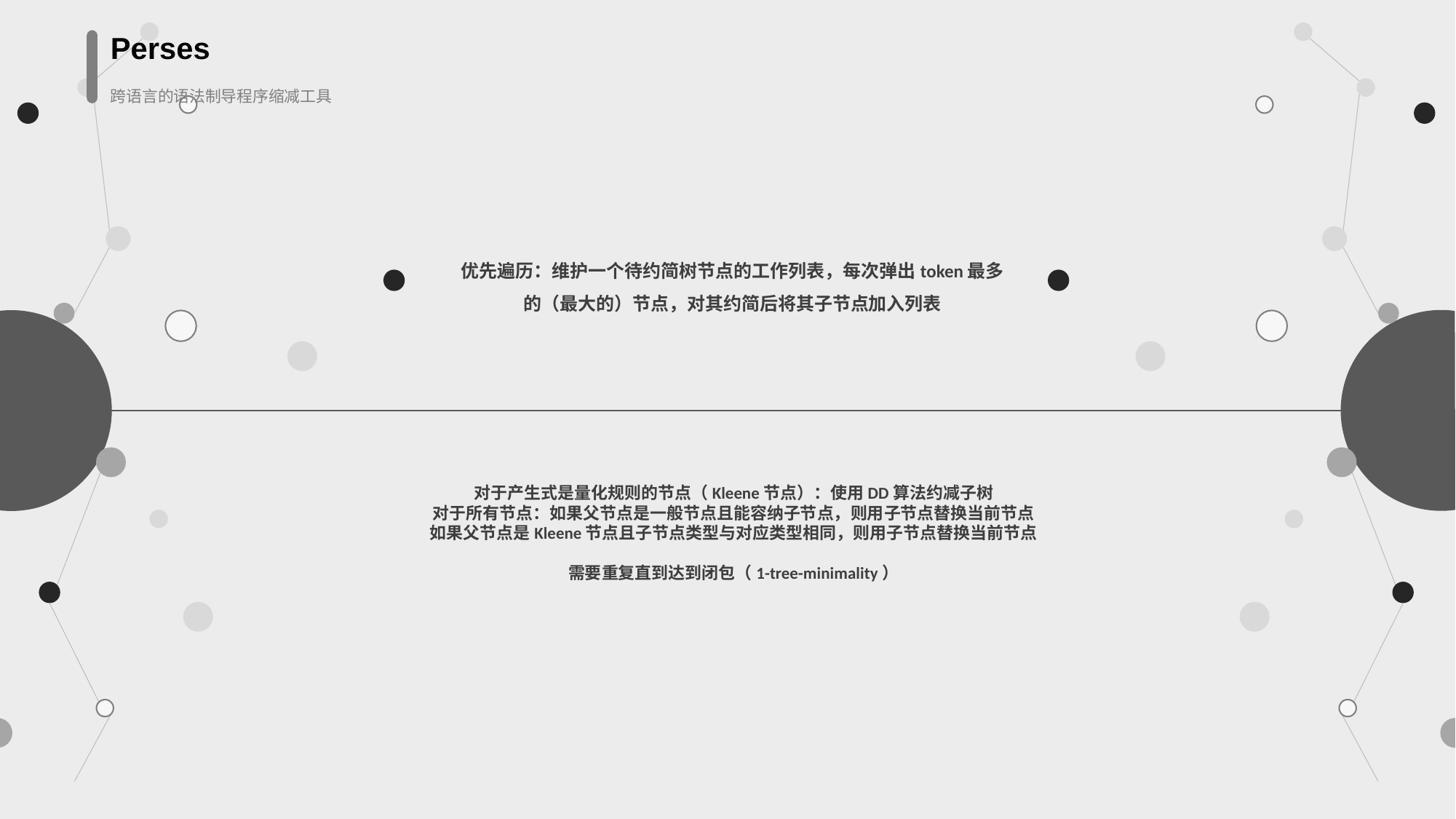

Perses

跨语言的语法制导程序缩减工具

优先遍历：维护一个待约简树节点的工作列表，每次弹出token最多的（最大的）节点，对其约简后将其子节点加入列表

对于产生式是量化规则的节点（Kleene节点）：使用DD算法约减子树
对于所有节点：如果父节点是一般节点且能容纳子节点，则用子节点替换当前节点
如果父节点是Kleene节点且子节点类型与对应类型相同，则用子节点替换当前节点

需要重复直到达到闭包（1-tree-minimality）